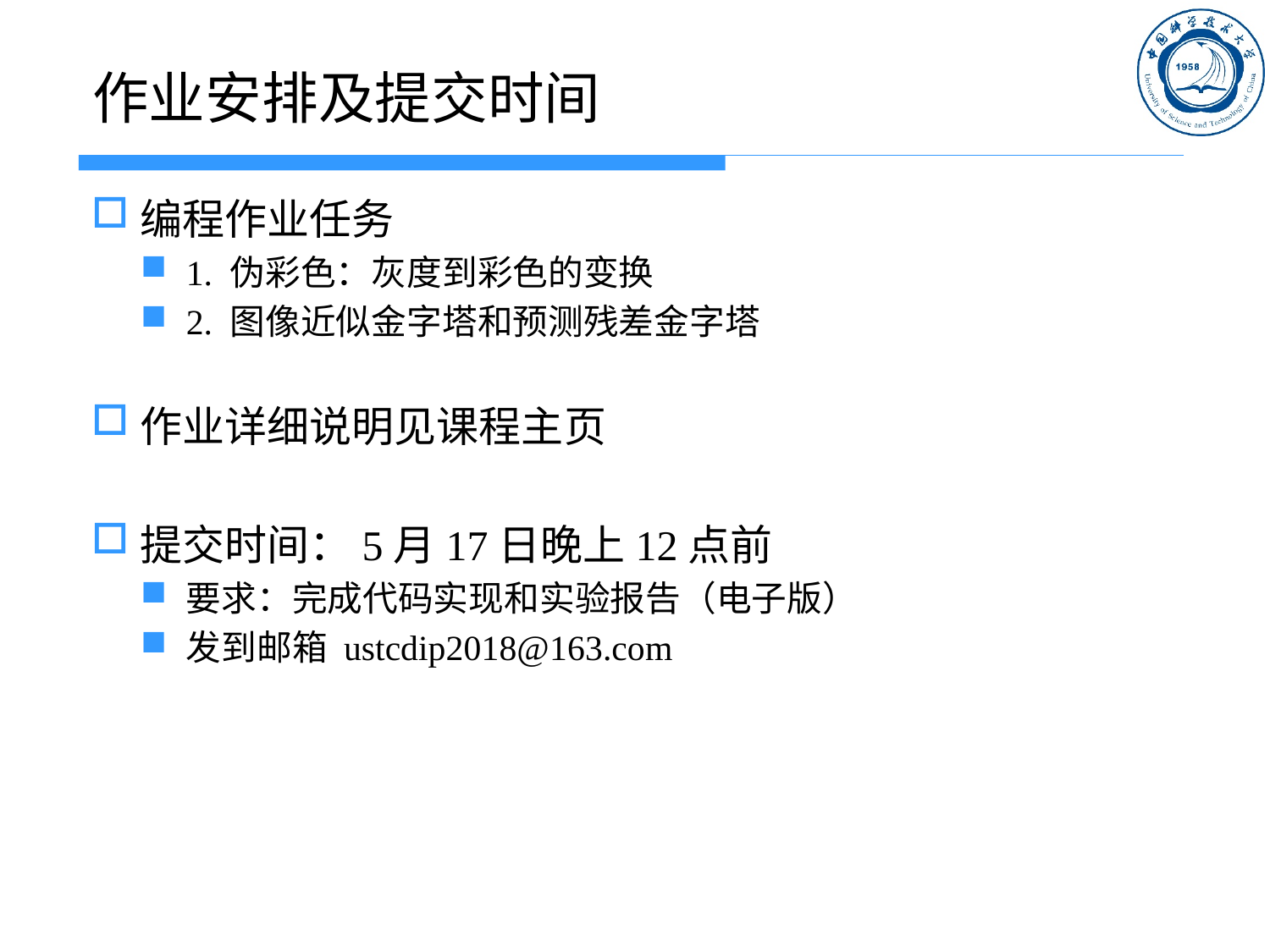

# 作业安排及提交时间
编程作业任务
1. 伪彩色：灰度到彩色的变换
2. 图像近似金字塔和预测残差金字塔

作业详细说明见课程主页

提交时间：5月17日晚上12点前
要求：完成代码实现和实验报告（电子版）
发到邮箱 ustcdip2018@163.com